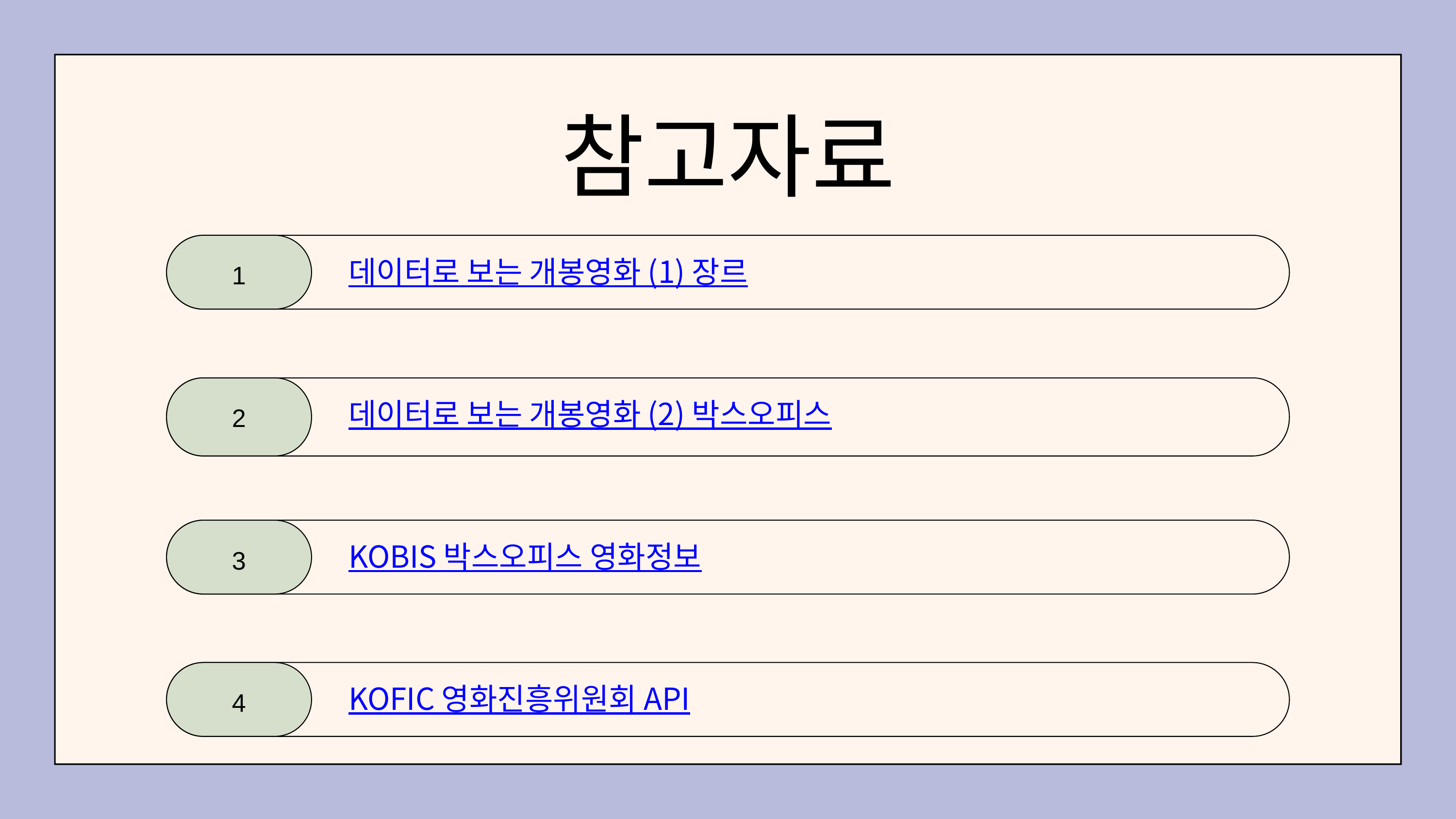

참고자료

데이터로 보는 개봉영화 (1) 장르
1

데이터로 보는 개봉영화 (2) 박스오피스
2

KOBIS 박스오피스 영화정보
3

KOFIC 영화진흥위원회 API
4